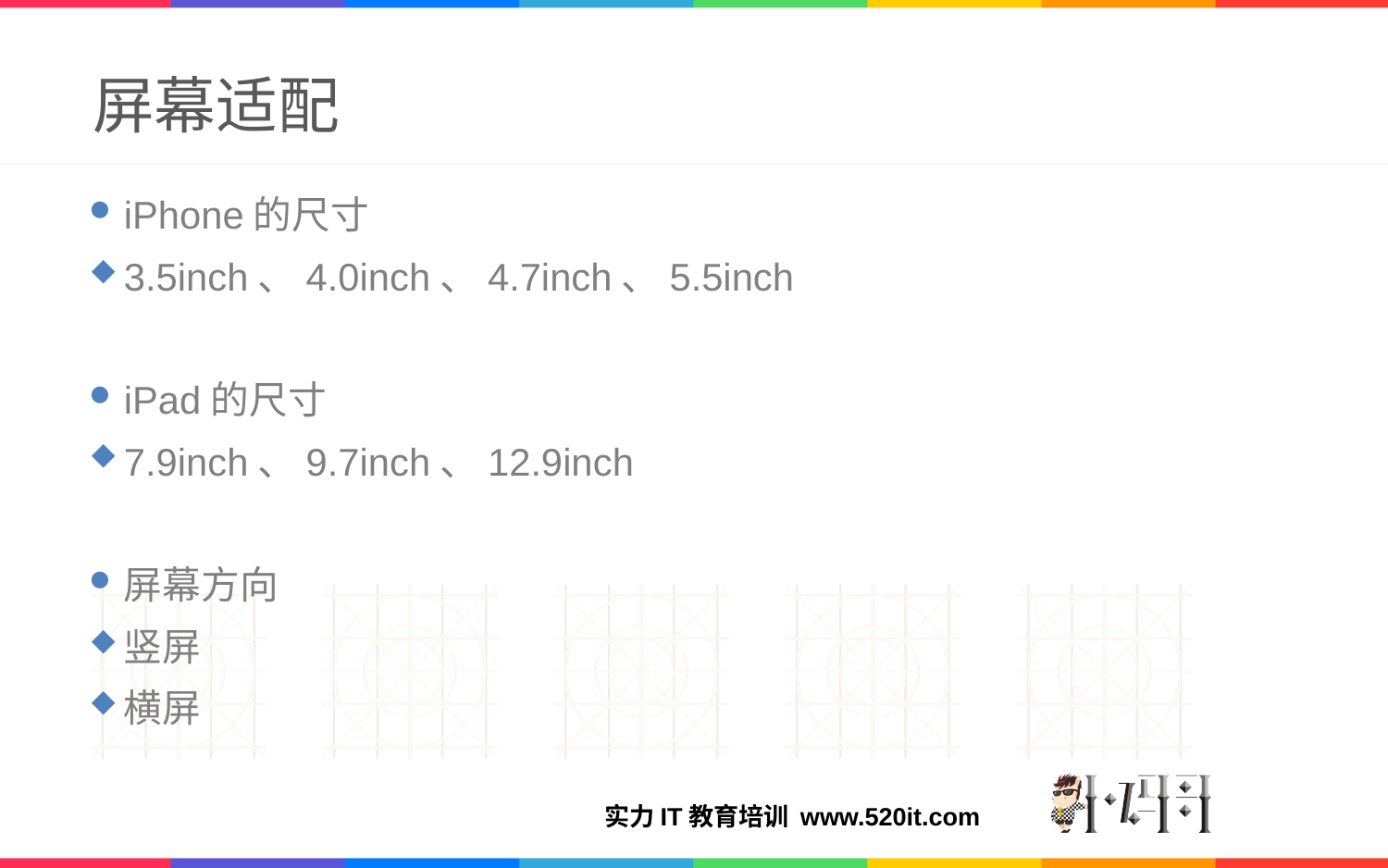

# 屏幕适配
iPhone的尺寸
3.5inch、4.0inch、4.7inch、5.5inch

iPad的尺寸
7.9inch、9.7inch、12.9inch

屏幕方向
竖屏
横屏